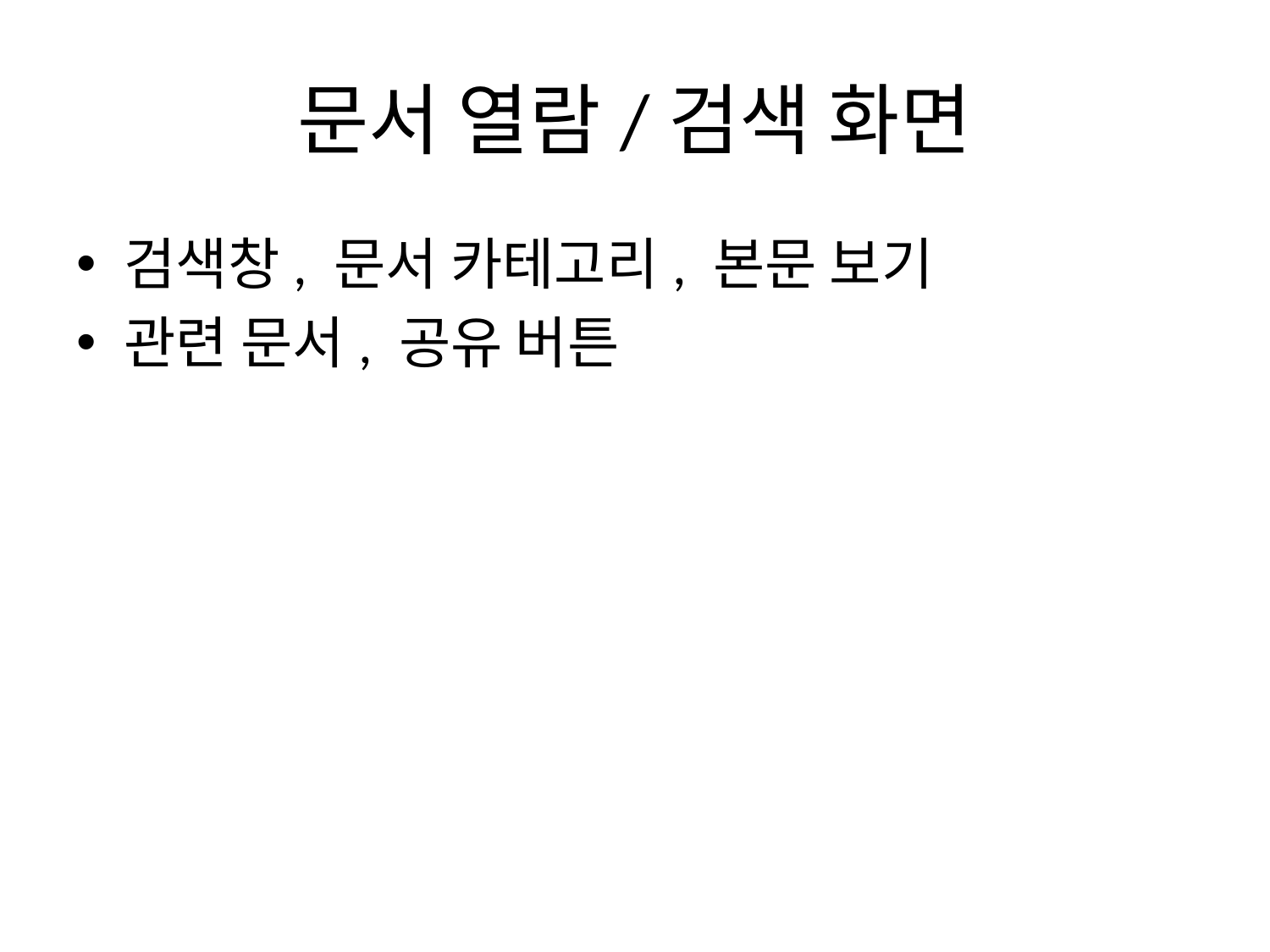

# 문서 열람/검색 화면
검색창, 문서 카테고리, 본문 보기
관련 문서, 공유 버튼